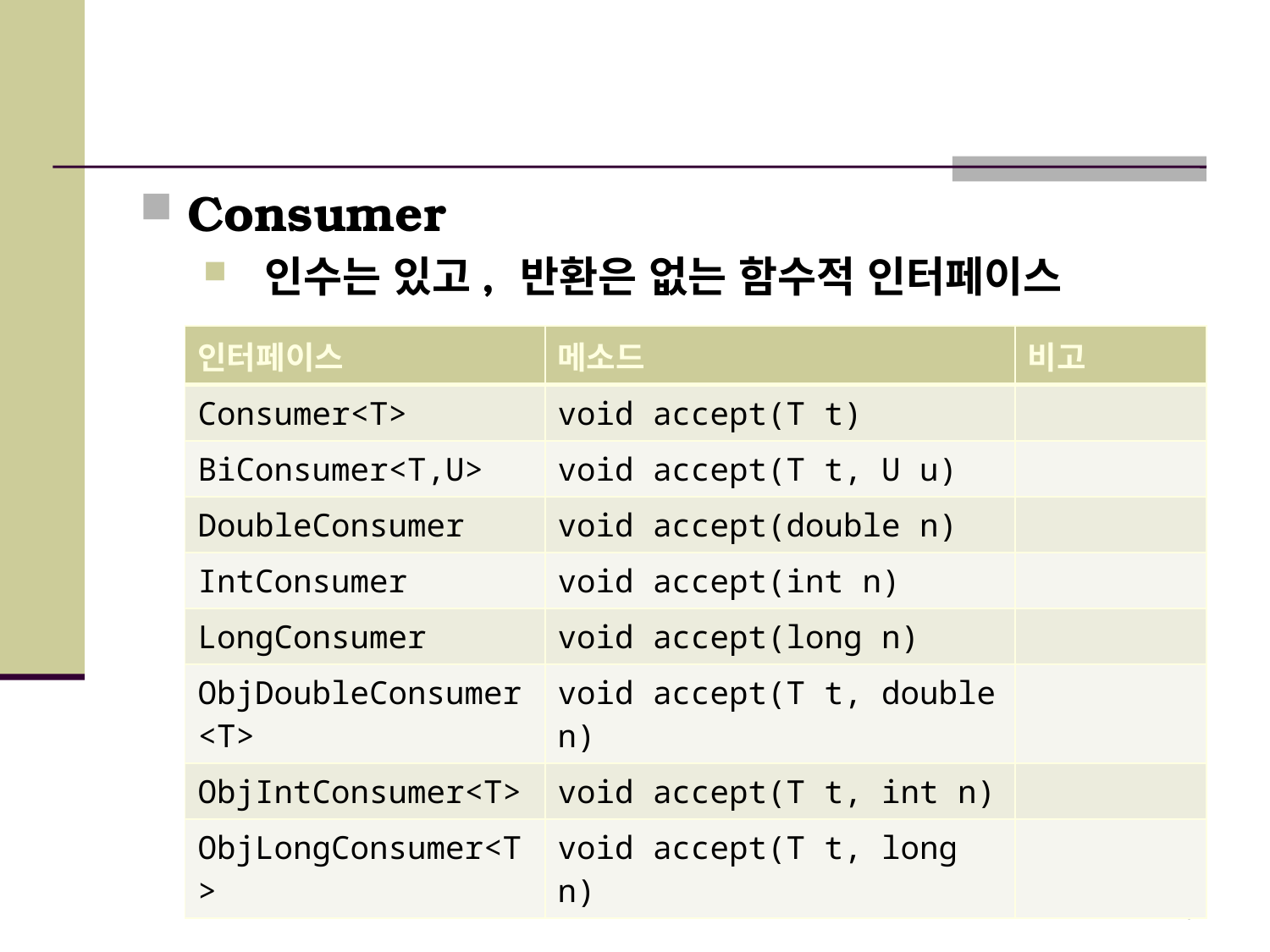

#
Consumer
 인수는 있고, 반환은 없는 함수적 인터페이스
| 인터페이스 | 메소드 | 비고 |
| --- | --- | --- |
| Consumer<T> | void accept(T t) |  |
| BiConsumer<T,U> | void accept(T t, U u) |  |
| DoubleConsumer | void accept(double n) |  |
| IntConsumer | void accept(int n) |  |
| LongConsumer | void accept(long n) |  |
| ObjDoubleConsumer<T> | void accept(T t, double n) |  |
| ObjIntConsumer<T> | void accept(T t, int n) |  |
| ObjLongConsumer<T> | void accept(T t, long n) |  |
13